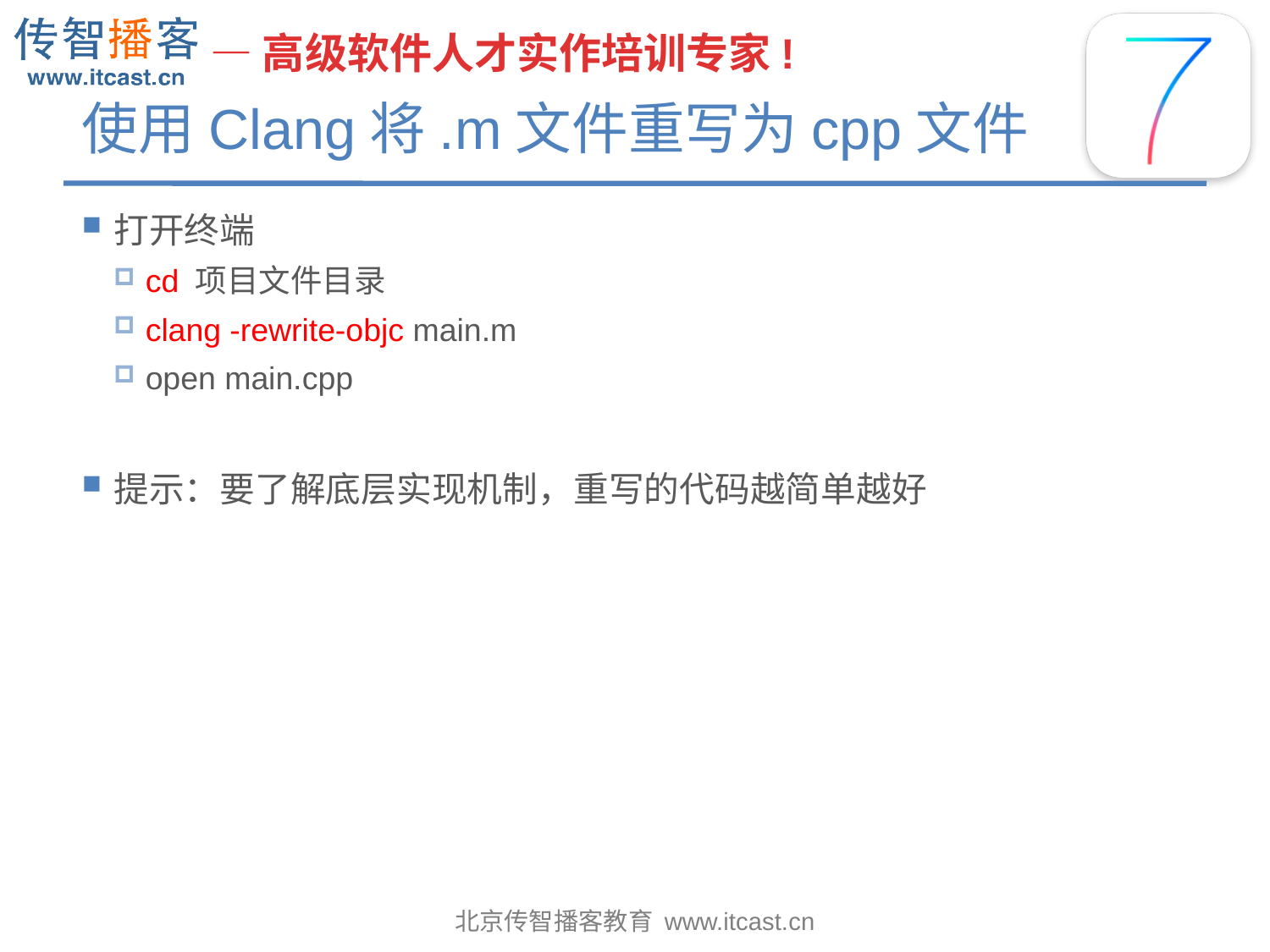

# 使用Clang将.m文件重写为cpp文件
打开终端
cd 项目文件目录
clang -rewrite-objc main.m
open main.cpp

提示：要了解底层实现机制，重写的代码越简单越好